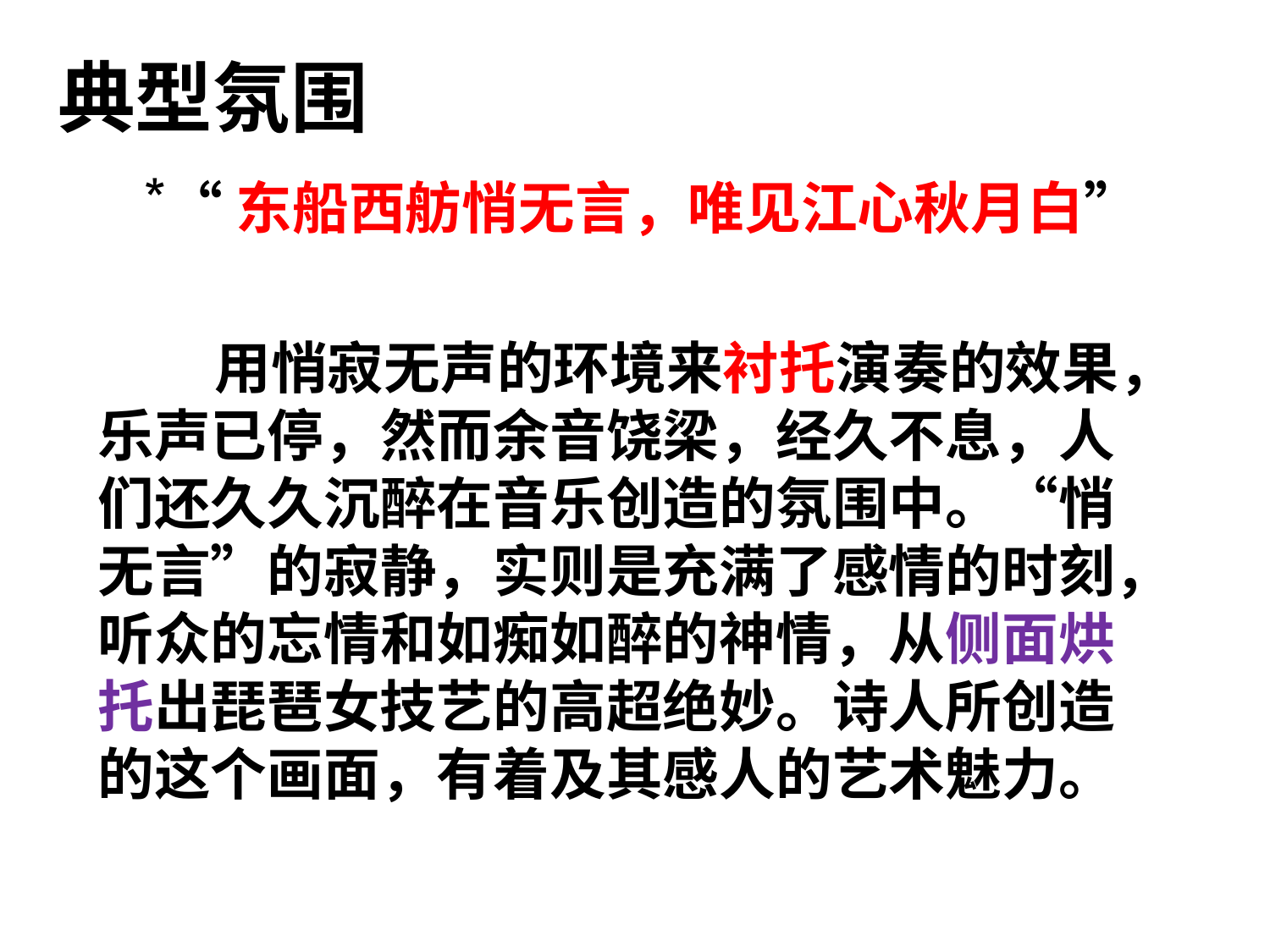

典型氛围
“东船西舫悄无言，唯见江心秋月白”
        用悄寂无声的环境来衬托演奏的效果，乐声已停，然而余音饶梁，经久不息，人们还久久沉醉在音乐创造的氛围中。“悄无言”的寂静，实则是充满了感情的时刻，听众的忘情和如痴如醉的神情，从侧面烘托出琵琶女技艺的高超绝妙。诗人所创造的这个画面，有着及其感人的艺术魅力。